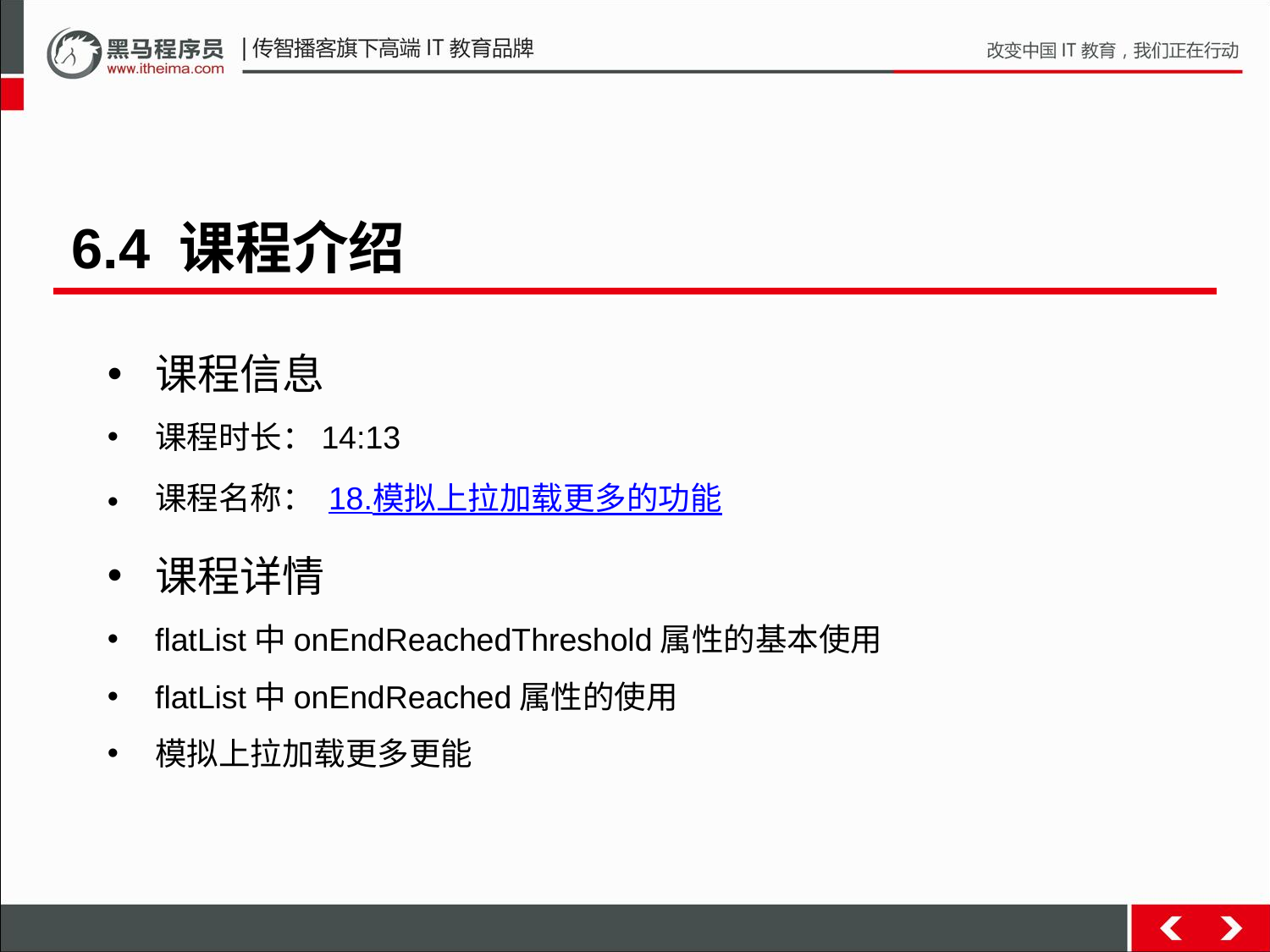

6.4 课程介绍
课程信息
课程时长：14:13
课程名称： 18.模拟上拉加载更多的功能
课程详情
flatList中onEndReachedThreshold属性的基本使用
flatList中onEndReached属性的使用
模拟上拉加载更多更能